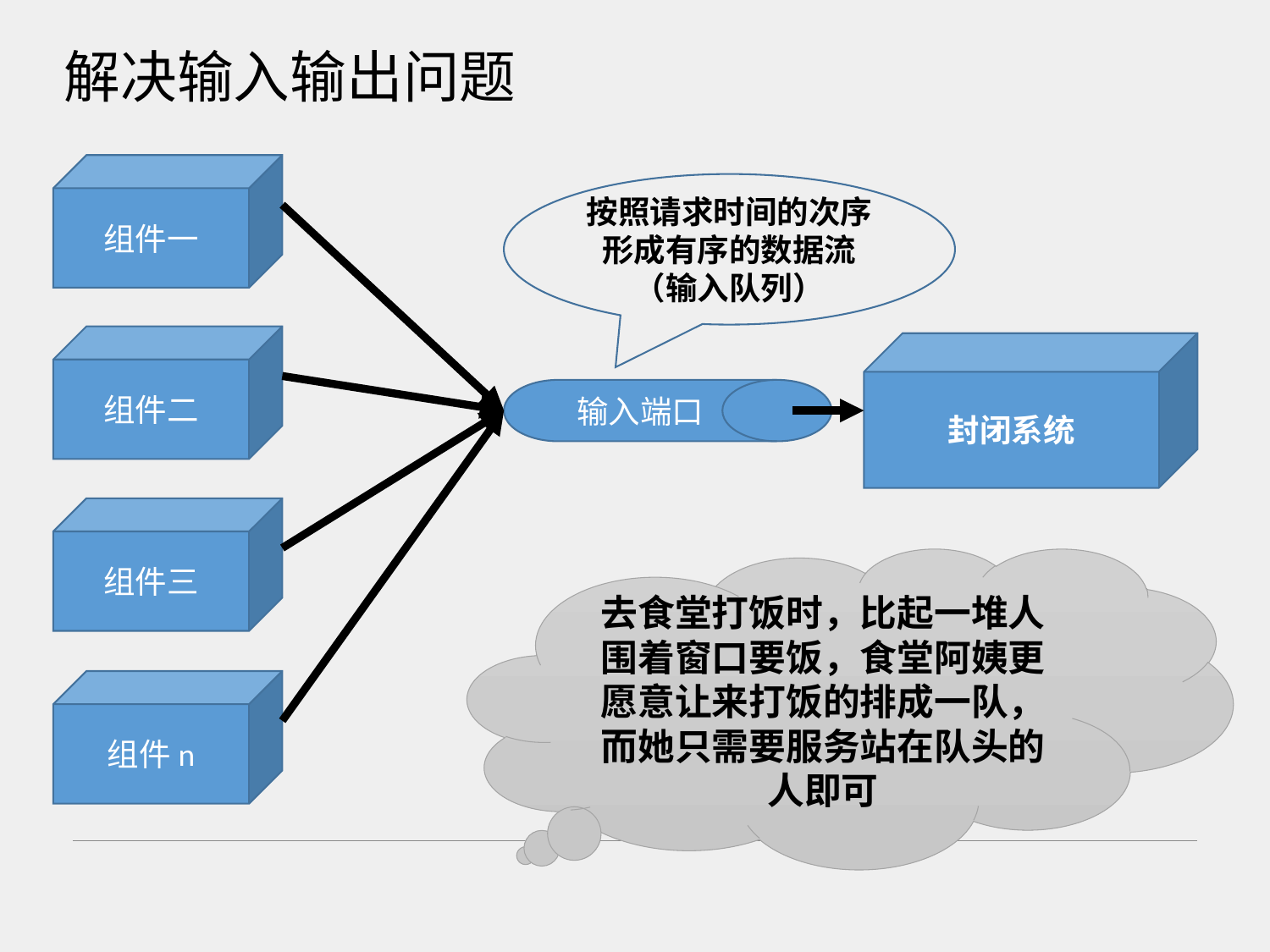

解决输入输出问题
组件一
按照请求时间的次序
形成有序的数据流
（输入队列）
组件二
封闭系统
输入端口
组件三
去食堂打饭时，比起一堆人围着窗口要饭，食堂阿姨更愿意让来打饭的排成一队，而她只需要服务站在队头的人即可
组件n